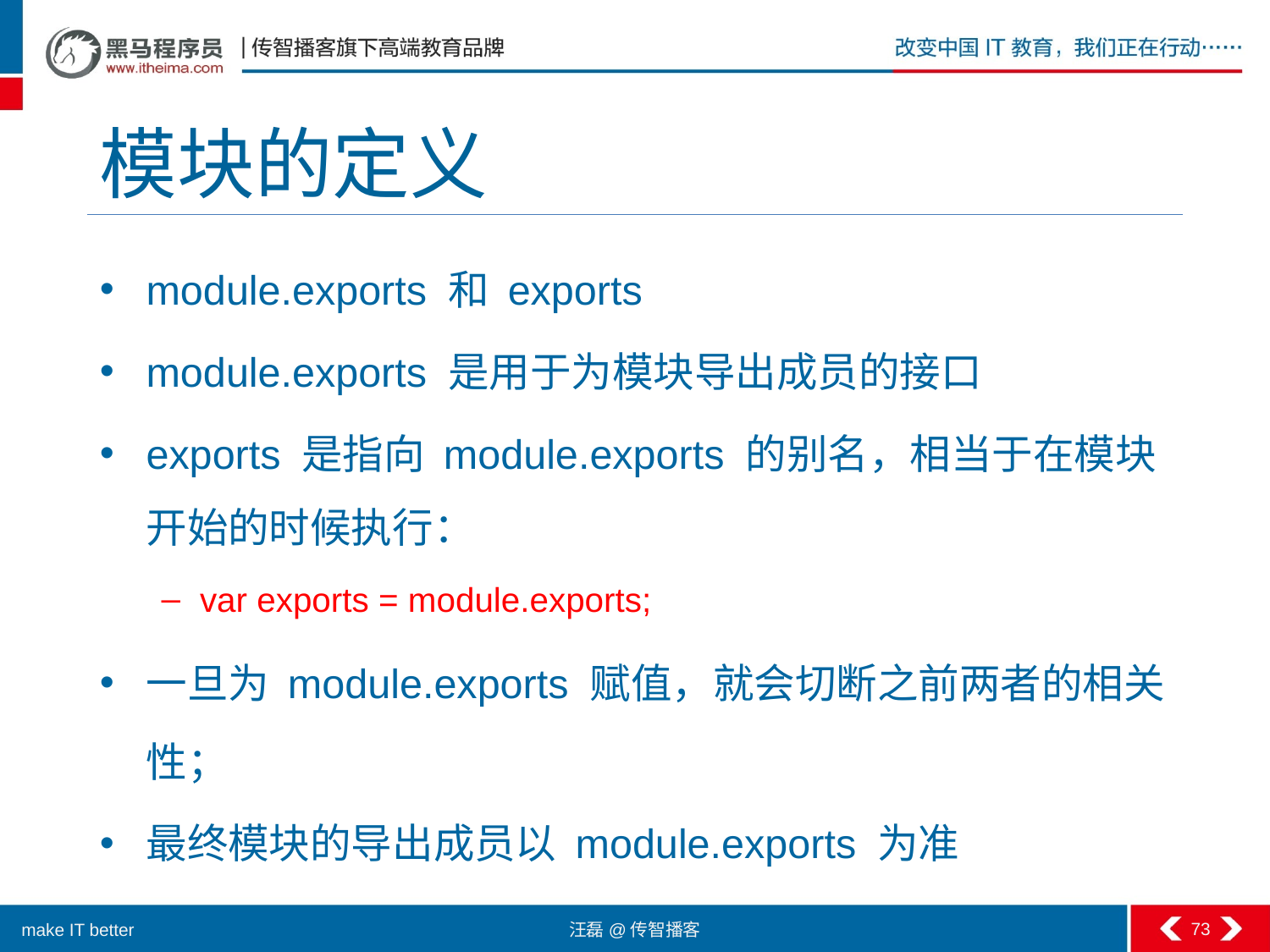

# 模块的定义
module.exports 和 exports
module.exports 是用于为模块导出成员的接口
exports 是指向 module.exports 的别名，相当于在模块开始的时候执行：
var exports = module.exports;
一旦为 module.exports 赋值，就会切断之前两者的相关性；
最终模块的导出成员以 module.exports 为准
73
汪磊@传智播客
make IT better